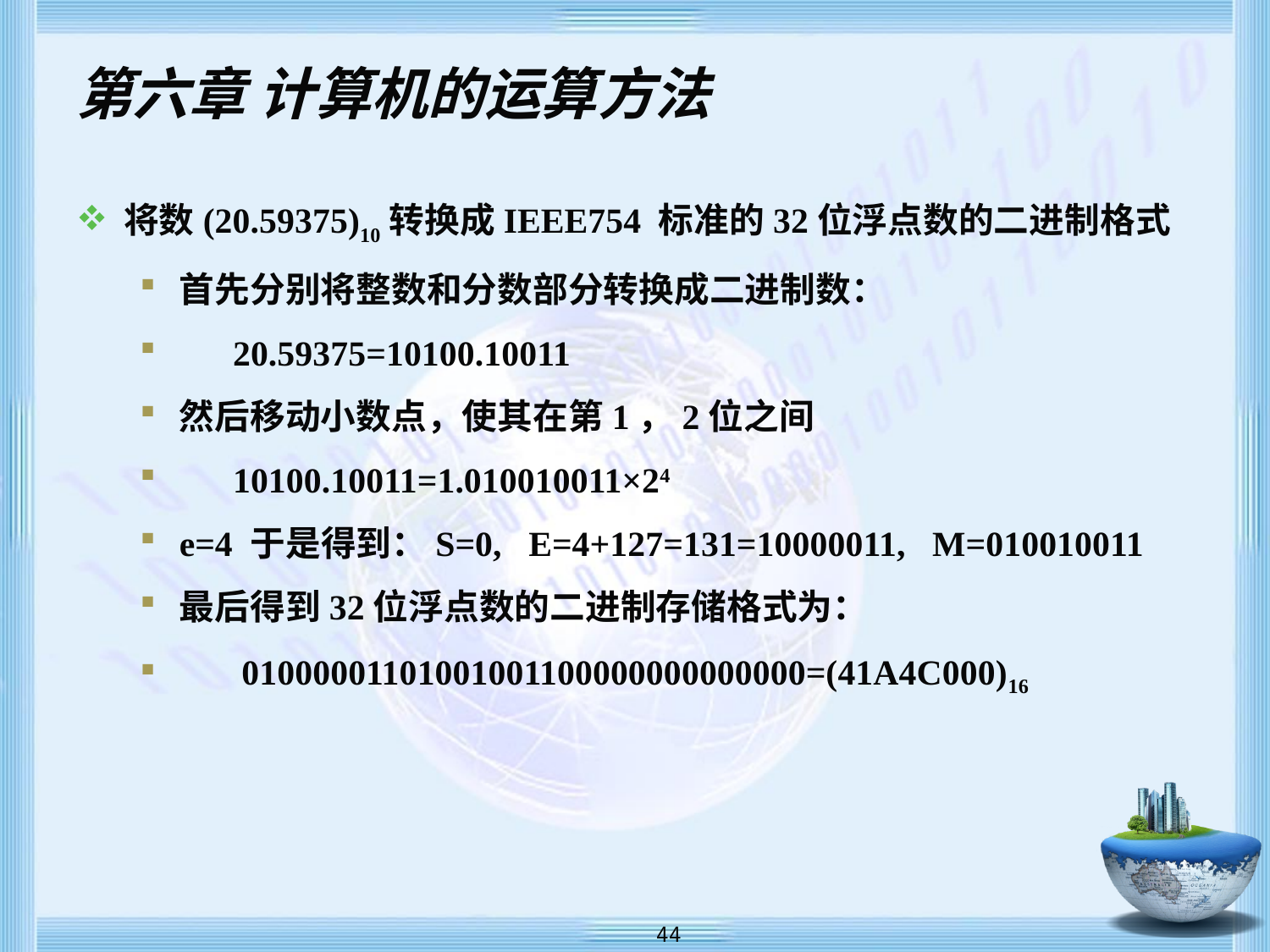

# 第六章 计算机的运算方法
将数(20.59375)10转换成IEEE754 标准的32位浮点数的二进制格式
首先分别将整数和分数部分转换成二进制数：
      20.59375=10100.10011
然后移动小数点，使其在第1，2位之间
      10100.10011=1.010010011×24
e=4 于是得到：S=0,   E=4+127=131=10000011,   M=010010011
最后得到32位浮点数的二进制存储格式为：
       01000001101001001100000000000000=(41A4C000)16

    44